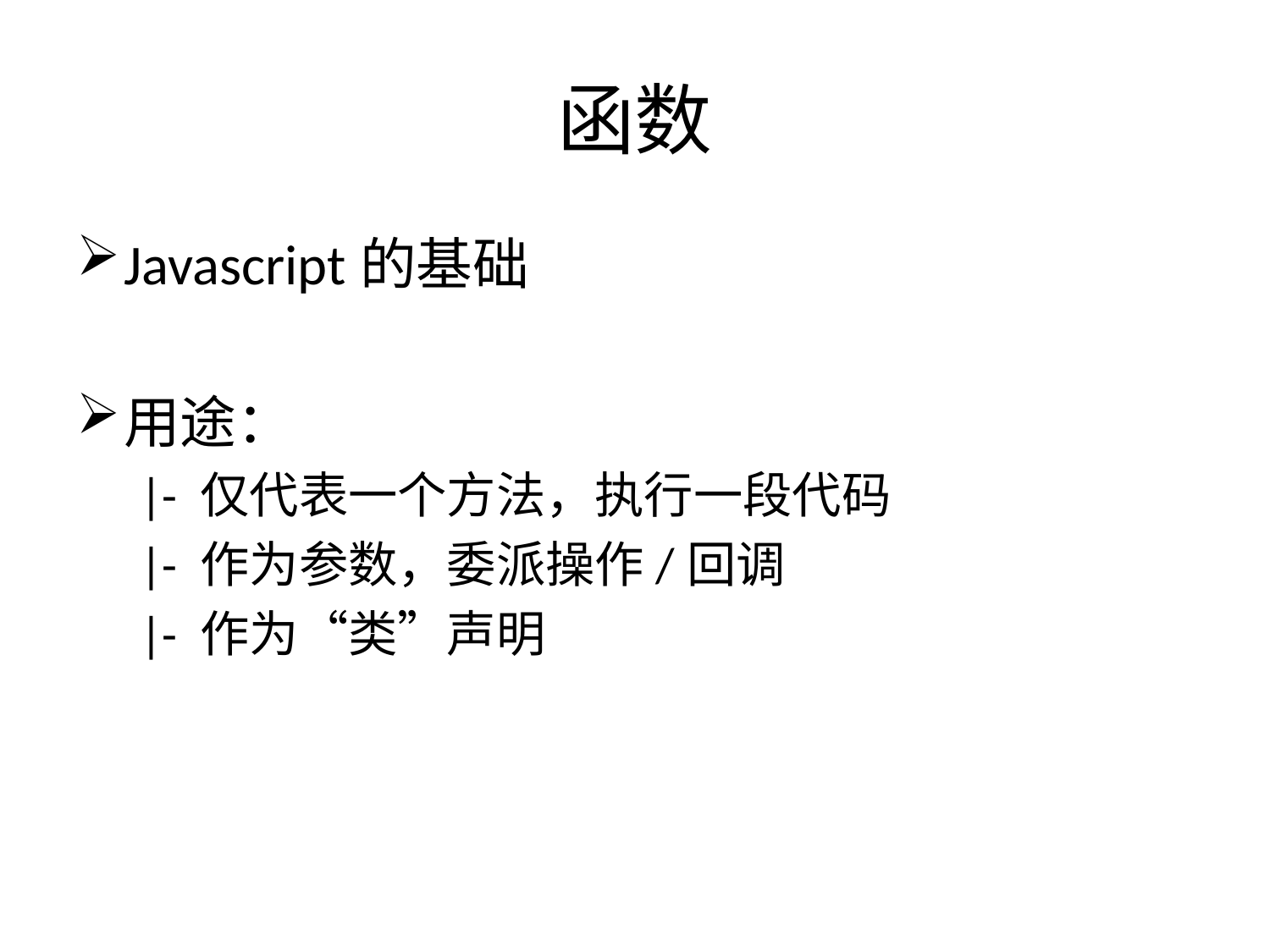

# 函数
Javascript的基础

用途：
|- 仅代表一个方法，执行一段代码
|- 作为参数，委派操作/回调
|- 作为“类”声明